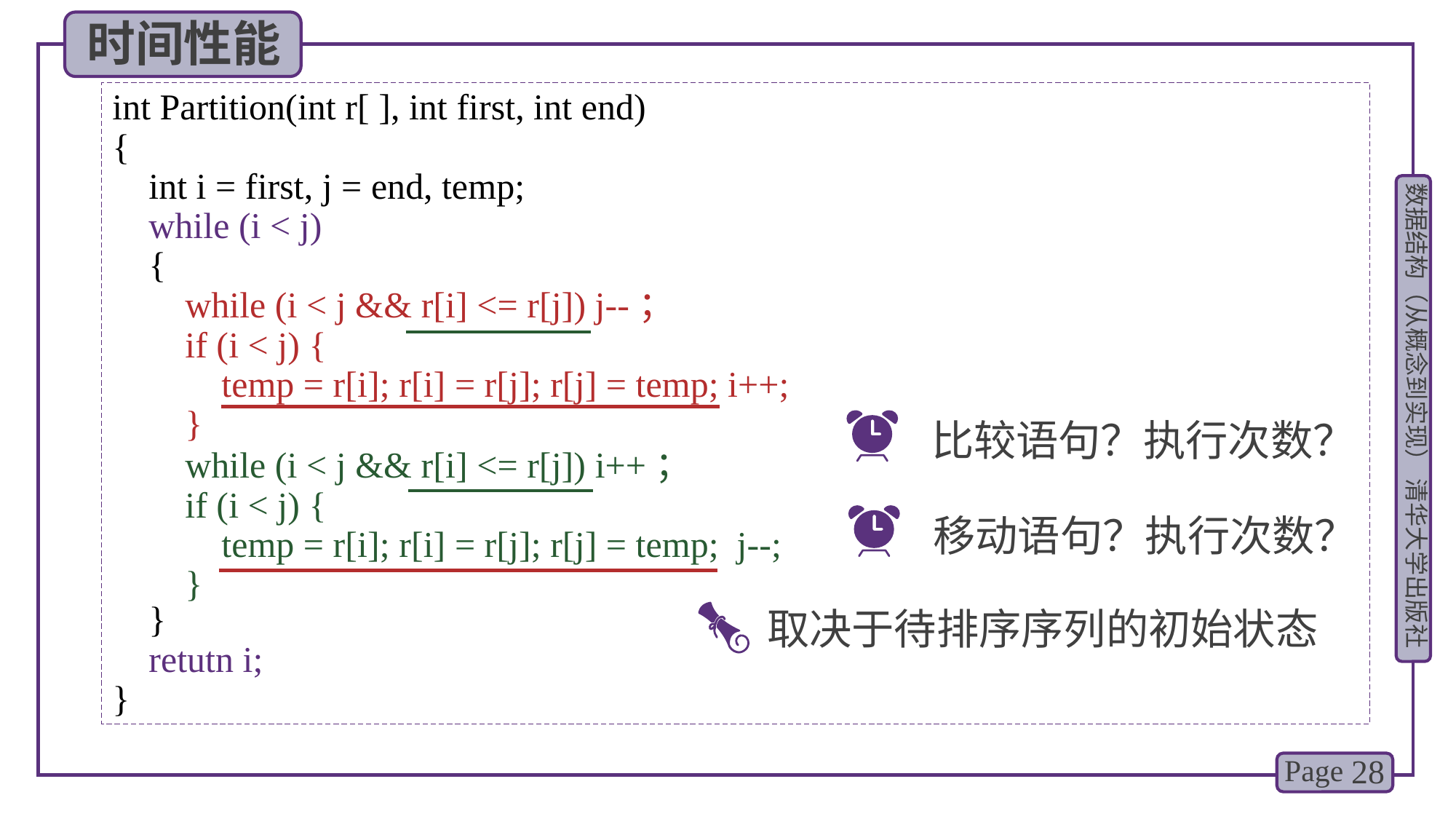

时间性能

int Partition(int r[ ], int first, int end)
{
    int i = first, j = end, temp;
    while (i < j)
    {

    }
    retutn i;
}
        while (i < j && r[i] <= r[j]) j--；
        if (i < j) {
            temp = r[i]; r[i] = r[j]; r[j] = temp; i++;
        }
比较语句？执行次数？

        while (i < j && r[i] <= r[j]) i++；
        if (i < j) {
            temp = r[i]; r[i] = r[j]; r[j] = temp;  j--;
        }
移动语句？执行次数？

取决于待排序序列的初始状态